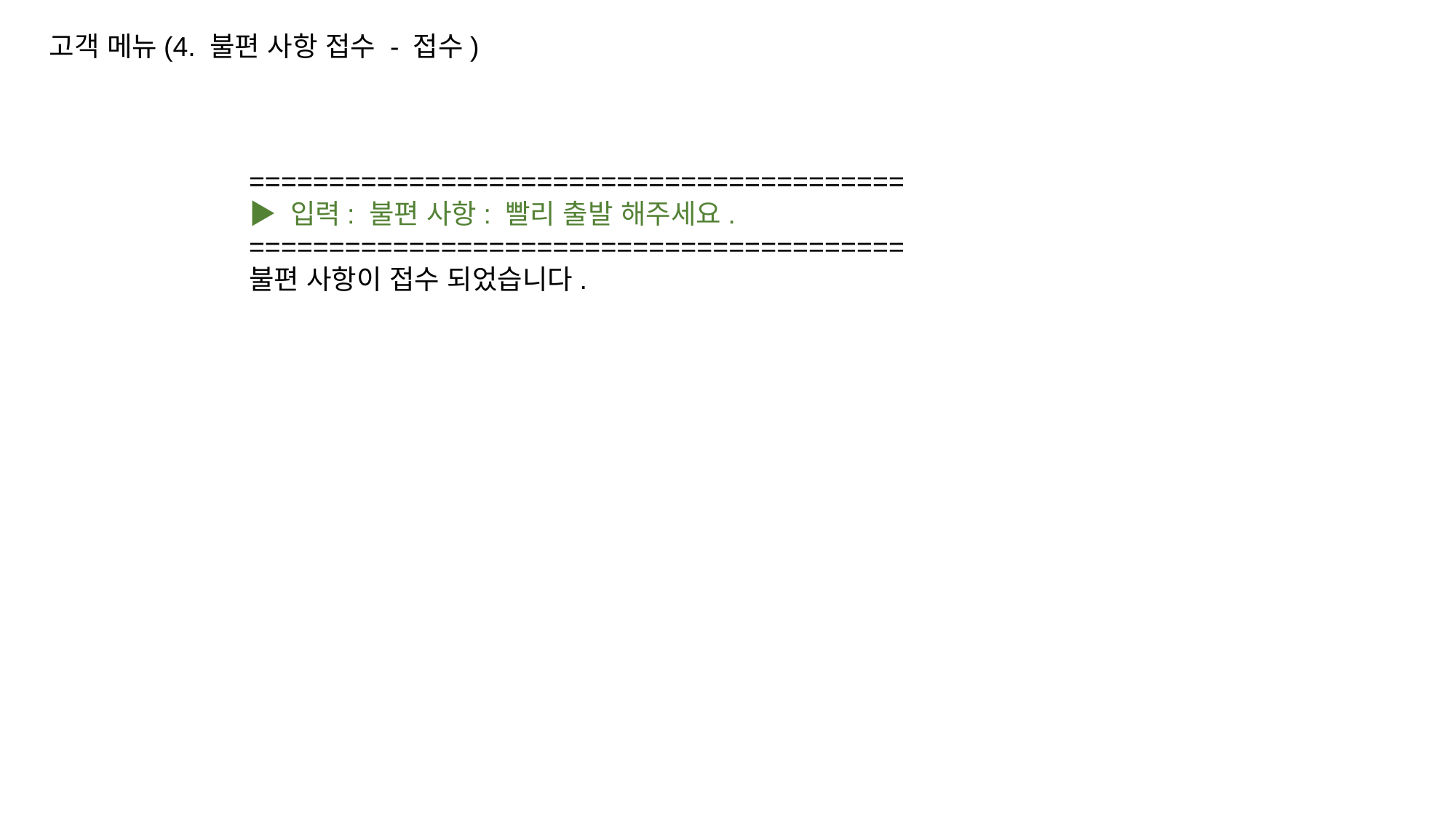

고객 메뉴(4. 불편 사항 접수 - 접수)
=========================================
▶ 입력: 불편 사항: 빨리 출발 해주세요.
=========================================
불편 사항이 접수 되었습니다.